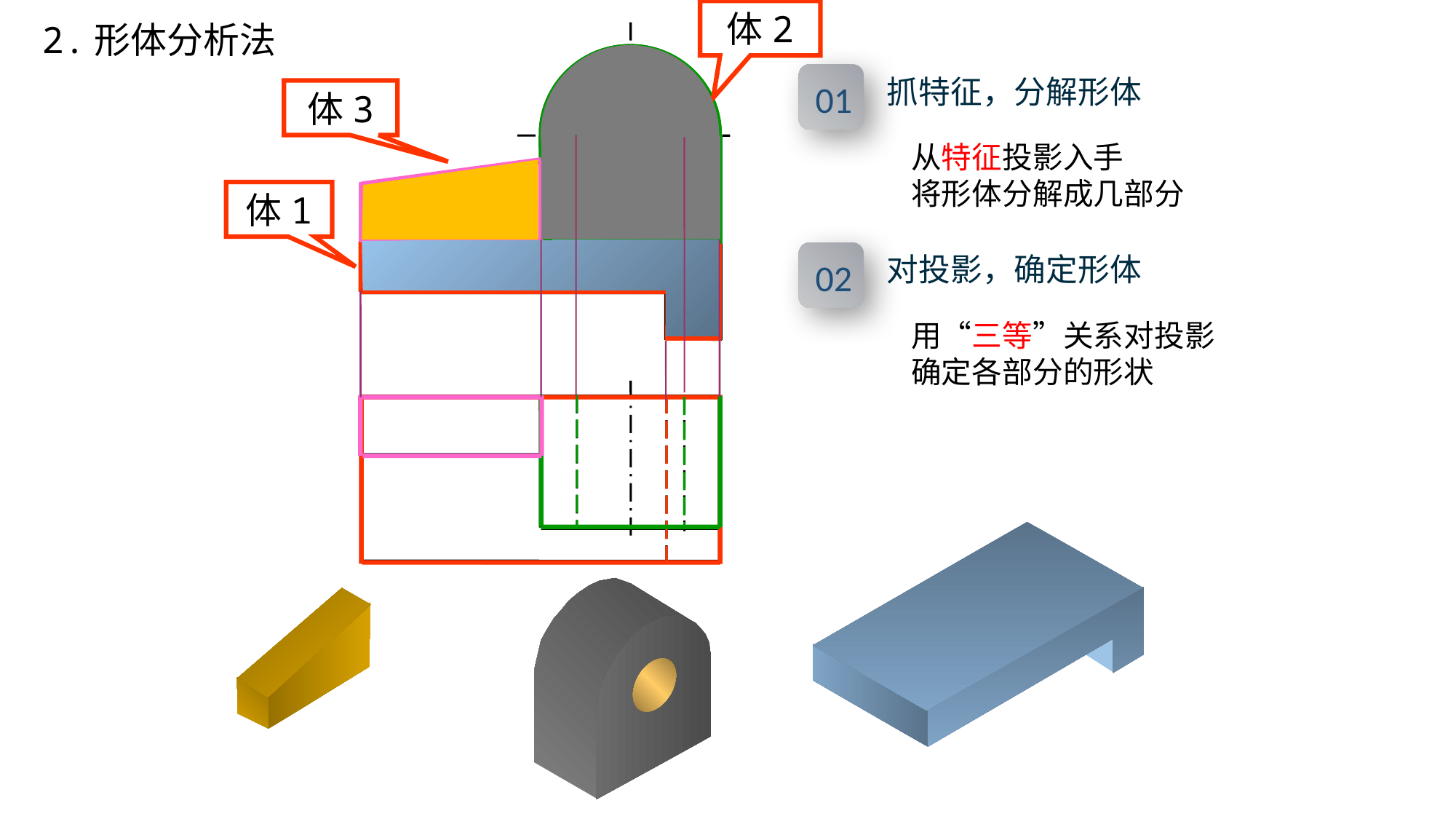

体2
2.形体分析法

抓特征，分解形体
01
体3

从特征投影入手
将形体分解成几部分

体1

对投影，确定形体
02

用“三等”关系对投影
确定各部分的形状